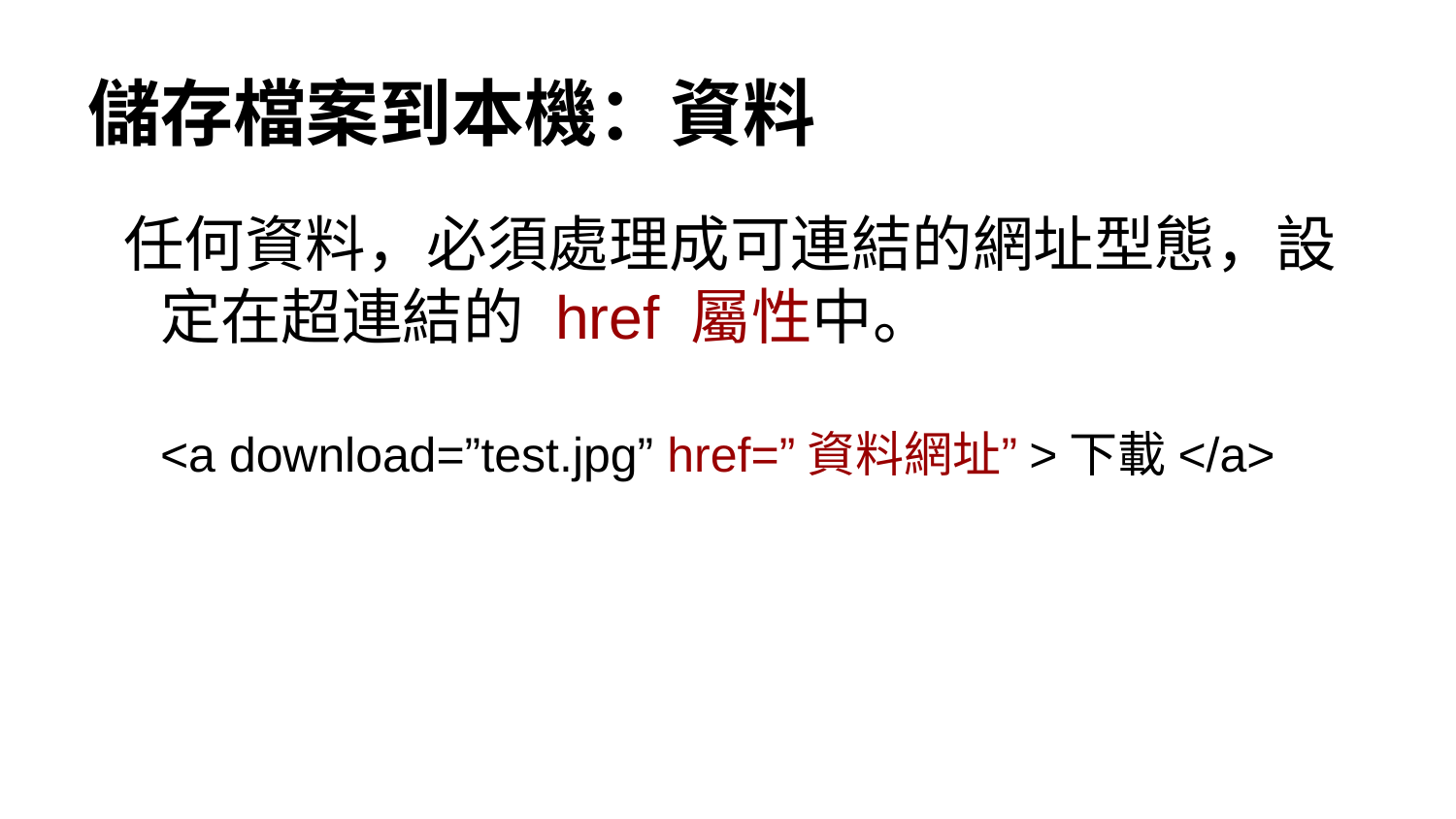

# 儲存檔案到本機：資料
任何資料，必須處理成可連結的網址型態，設定在超連結的 href 屬性中。
<a download=”test.jpg” href=”資料網址”>下載</a>